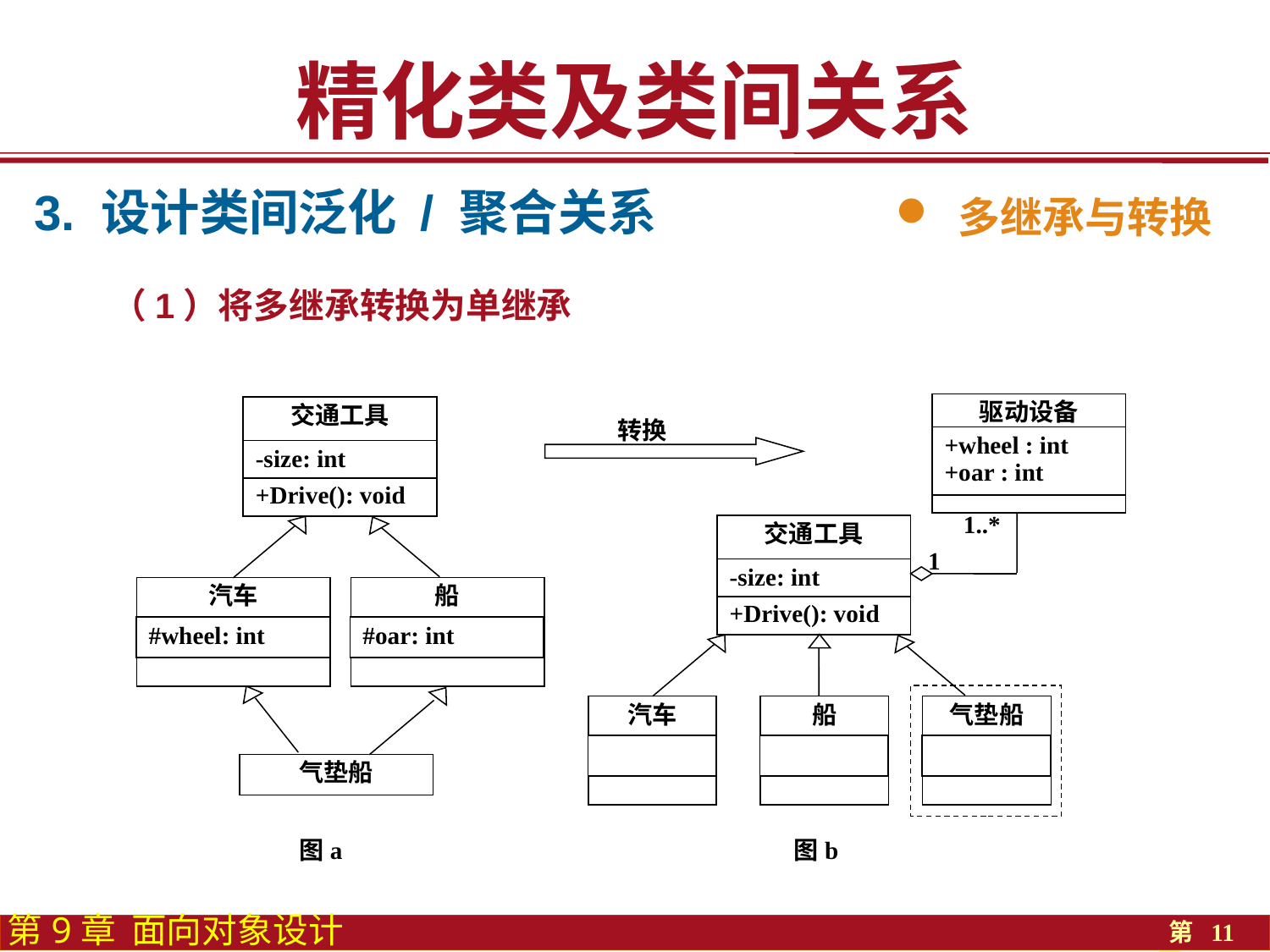

精化类及类间关系
 多继承与转换
3. 设计类间泛化 / 聚合关系
（1）将多继承转换为单继承
驱动设备

+wheel : int
+oar : int
交通工具

+Drive(): void
-size: int

汽车

#wheel: int
船

#oar: int

气垫船
转换

1..*

交通工具

+Drive(): void
-size: int
1

汽车

船

气垫船

图a
图b